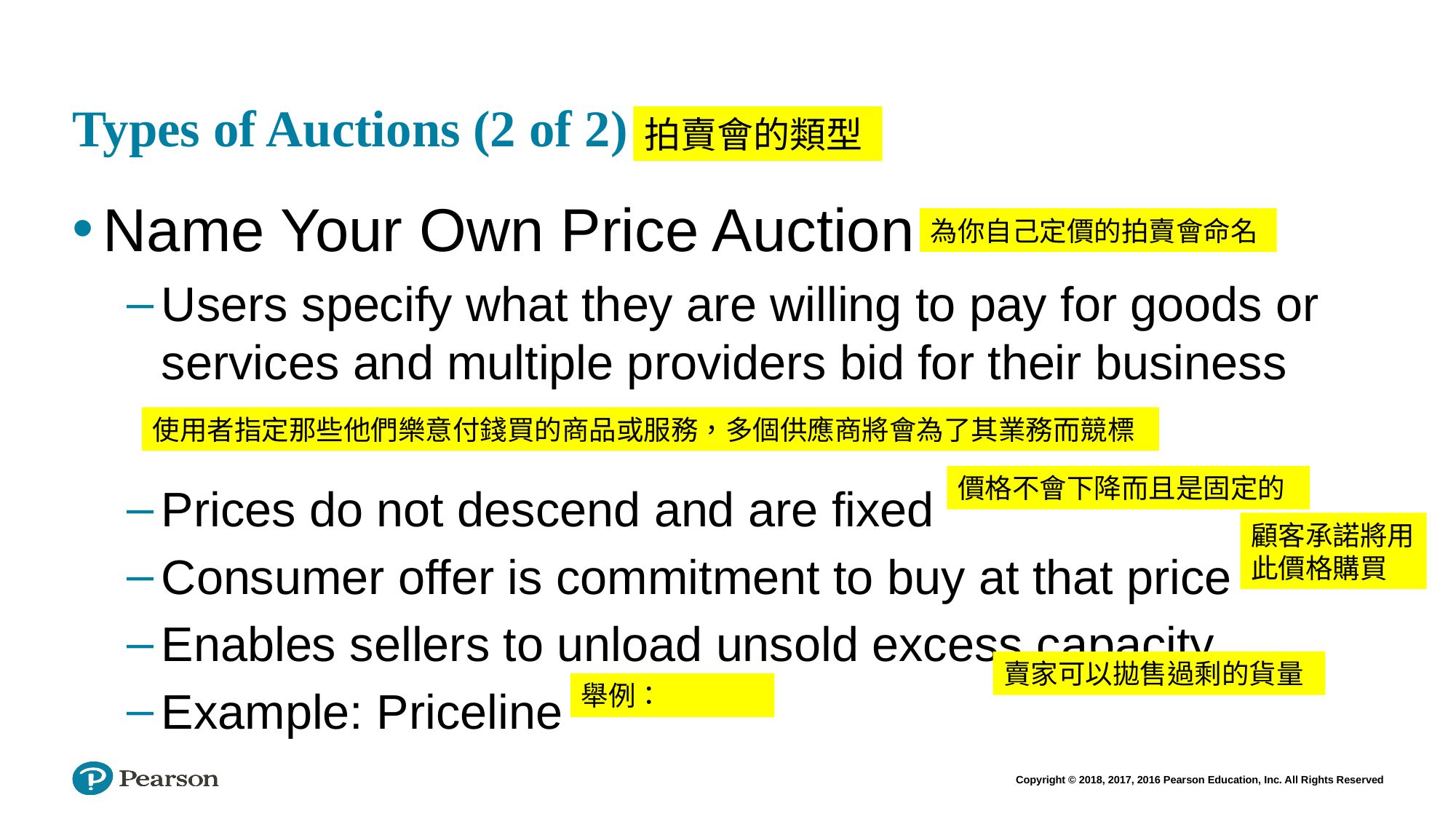

# Types of Auctions (2 of 2)
拍賣會的類型
Name Your Own Price Auction
Users specify what they are willing to pay for goods or services and multiple providers bid for their business

Prices do not descend and are fixed
Consumer offer is commitment to buy at that price
Enables sellers to unload unsold excess capacity
Example: Priceline
為你自己定價的拍賣會命名
使用者指定那些他們樂意付錢買的商品或服務，多個供應商將會為了其業務而競標
價格不會下降而且是固定的
顧客承諾將用
此價格購買
賣家可以拋售過剩的貨量
舉例：